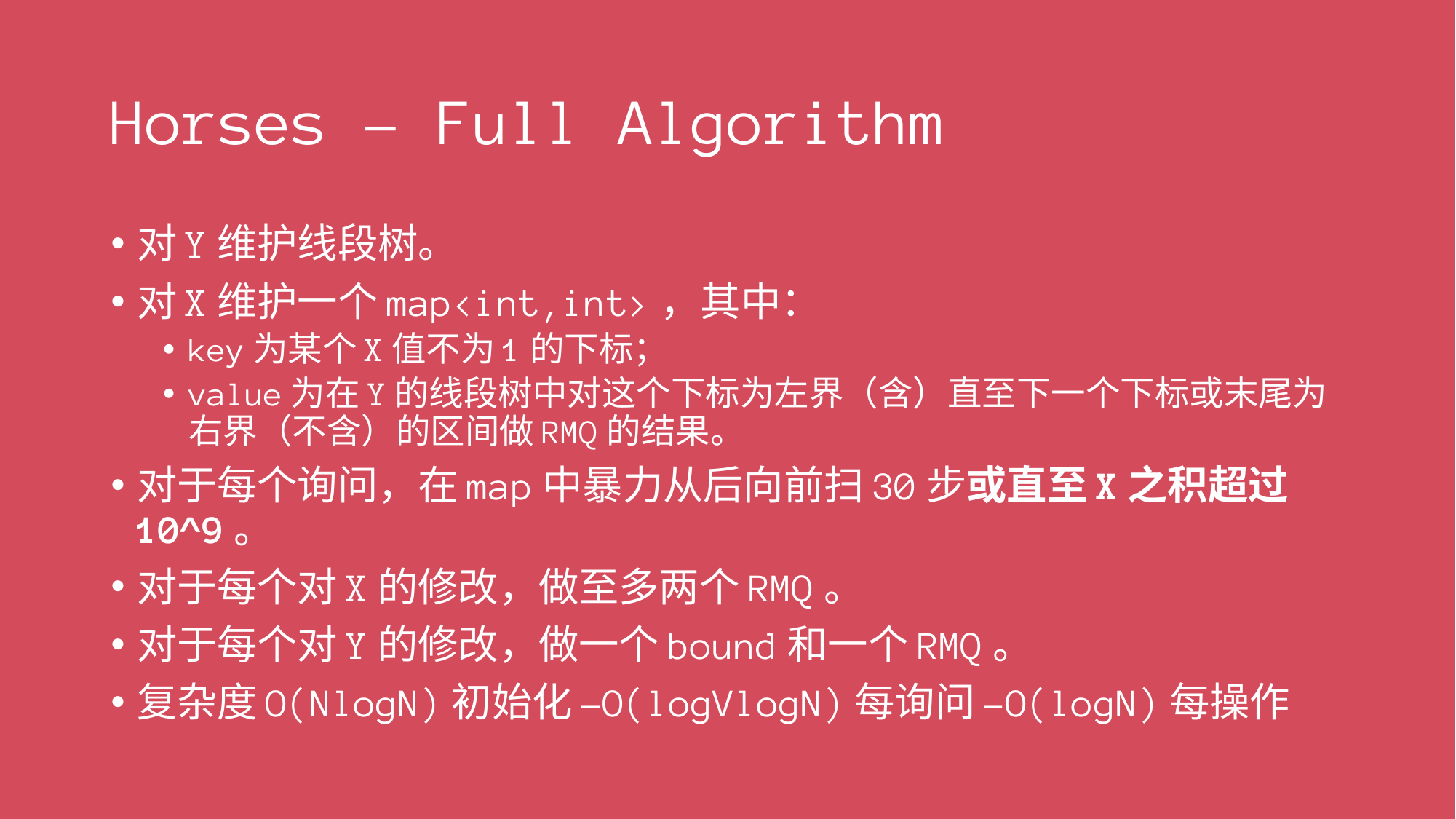

# Horses - Full Algorithm
对Y维护线段树。
对X维护一个map<int,int>，其中：
key为某个X值不为1的下标；
value为在Y的线段树中对这个下标为左界（含）直至下一个下标或末尾为右界（不含）的区间做RMQ的结果。
对于每个询问，在map中暴力从后向前扫30步或直至X之积超过10^9。
对于每个对X的修改，做至多两个RMQ。
对于每个对Y的修改，做一个bound和一个RMQ。
复杂度O(NlogN)初始化-O(logVlogN)每询问-O(logN)每操作